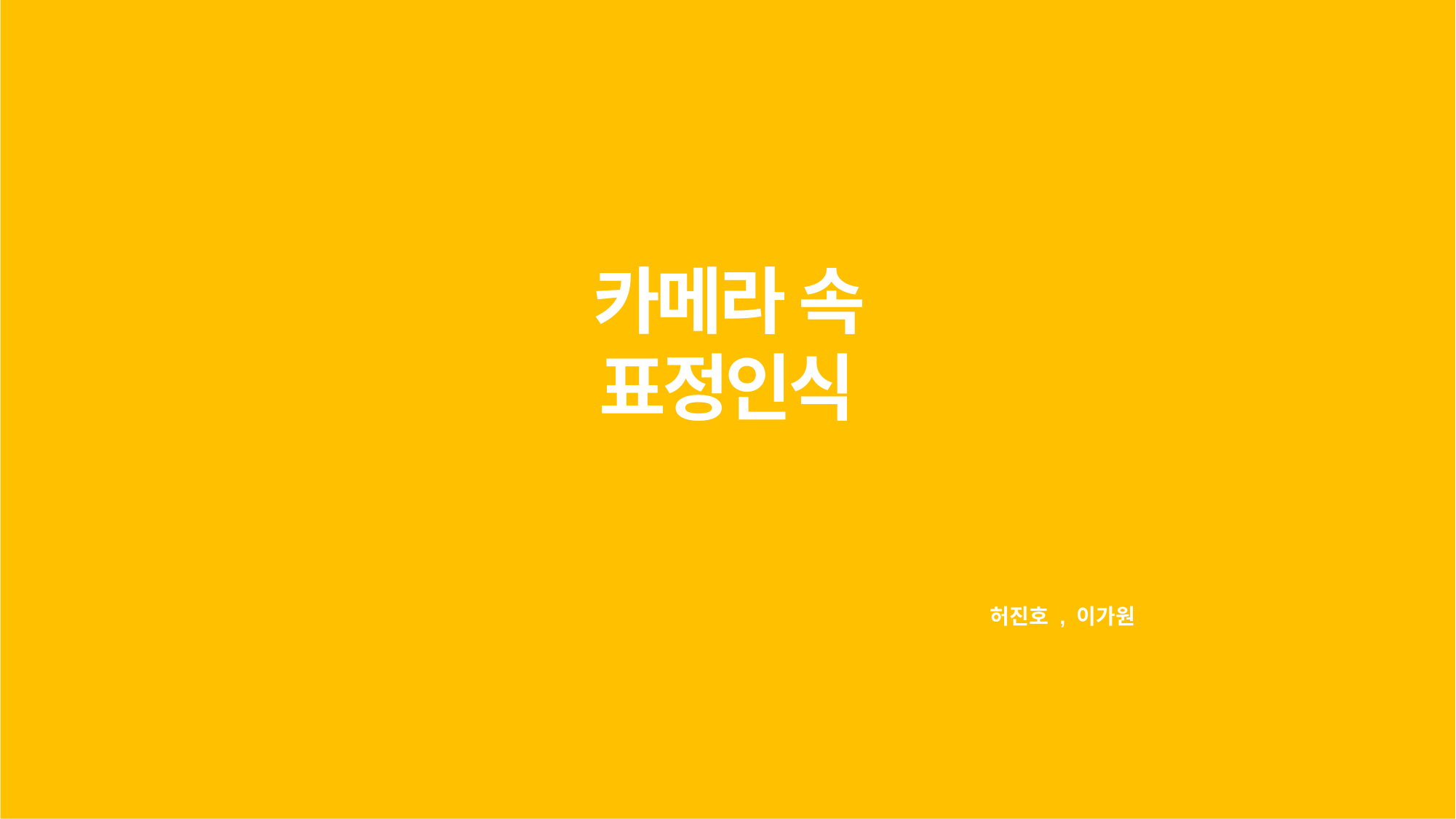

# 카메라 속 표정인식
허진호 , 이가원